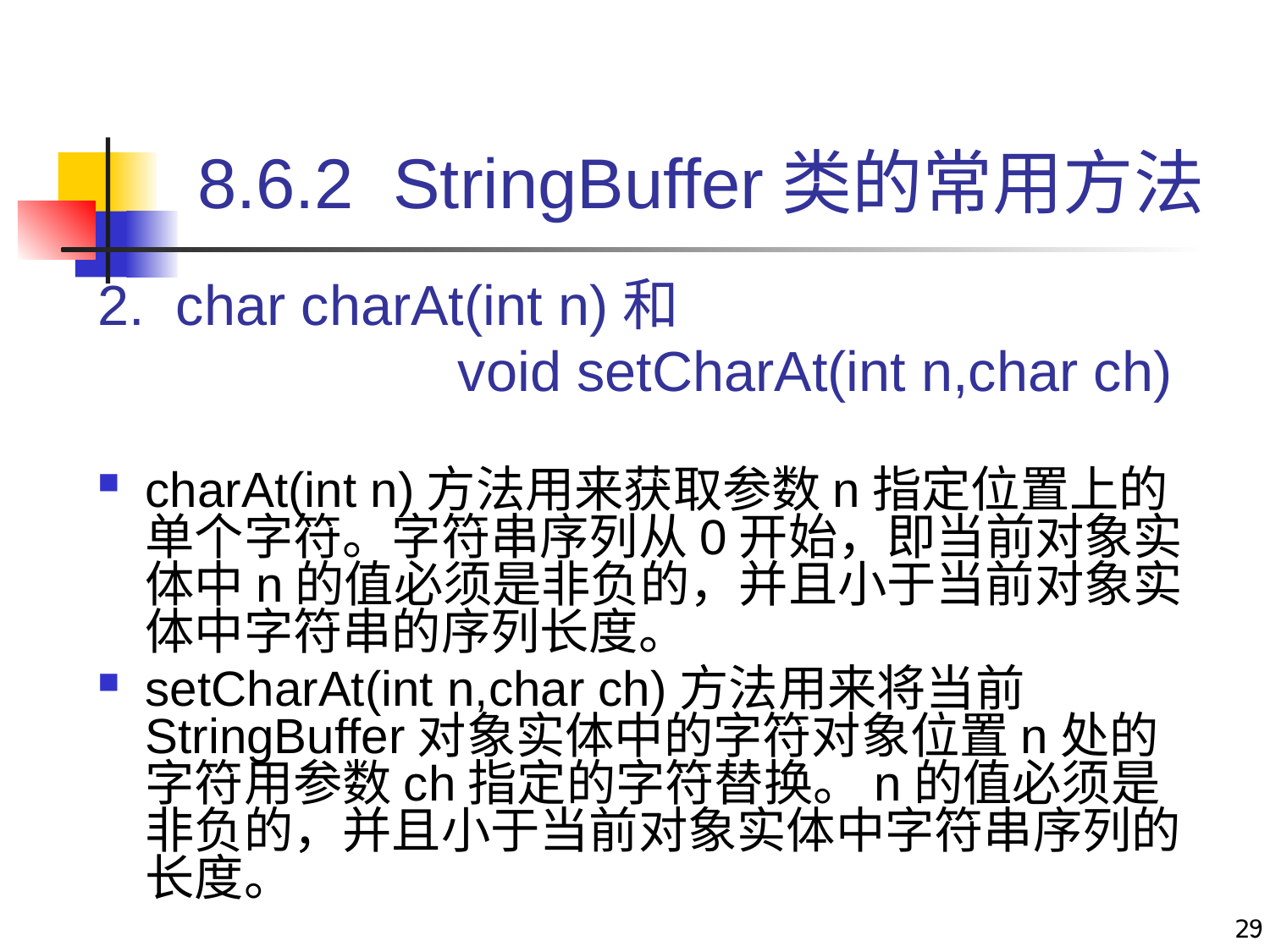

8.6.2  StringBuffer类的常用方法
2.  char charAt(int n)和
                       void setCharAt(int n,char ch)

charAt(int n)方法用来获取参数n指定位置上的单个字符。字符串序列从0开始，即当前对象实体中n的值必须是非负的，并且小于当前对象实体中字符串的序列长度。
setCharAt(int n,char ch)方法用来将当前StringBuffer对象实体中的字符对象位置n处的字符用参数ch指定的字符替换。n的值必须是非负的，并且小于当前对象实体中字符串序列的长度。
29